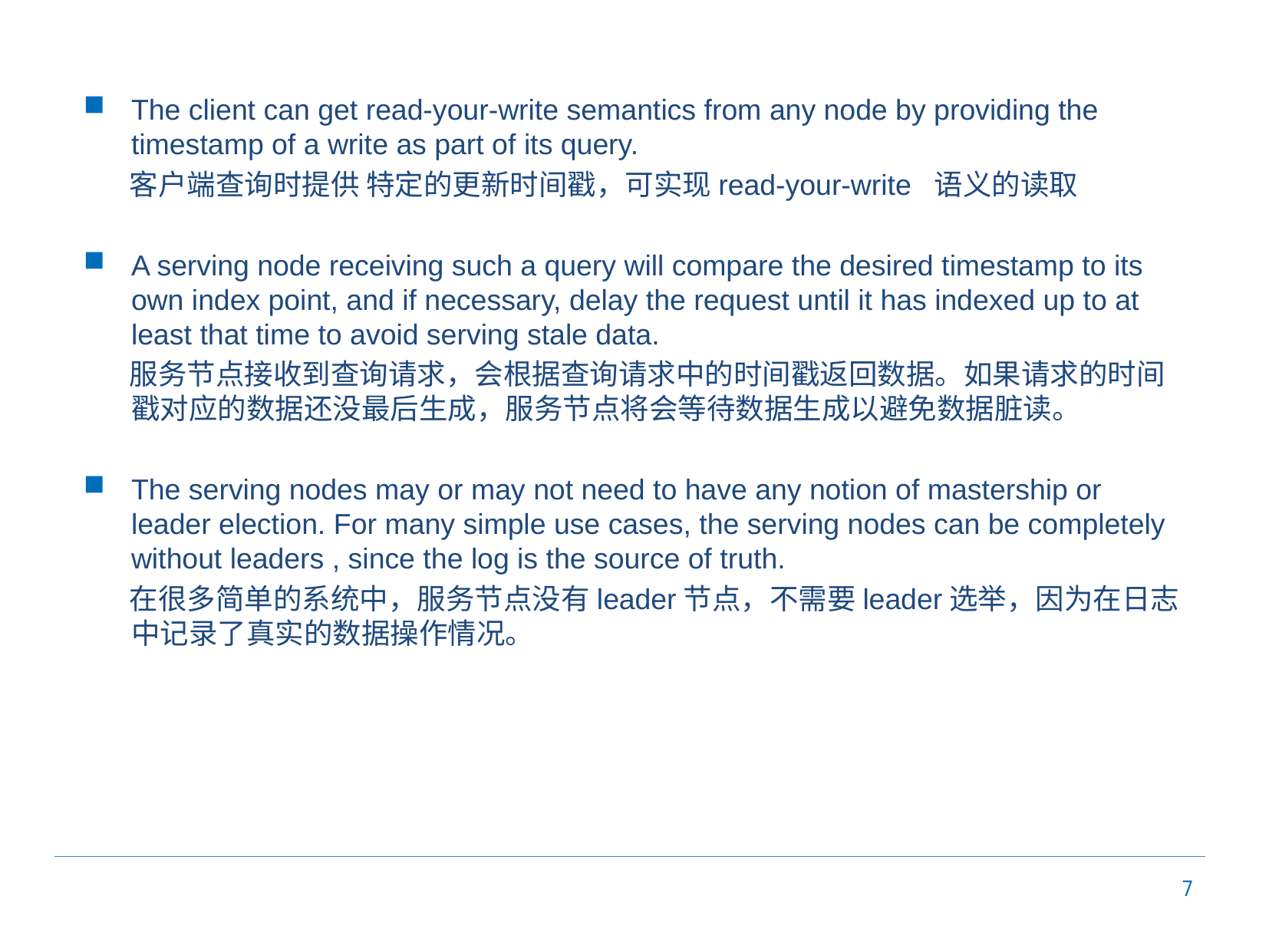

The client can get read-your-write semantics from any node by providing the timestamp of a write as part of its query.
      客户端查询时提供 特定的更新时间戳，可实现read-your-write  语义的读取

A serving node receiving such a query will compare the desired timestamp to its own index point, and if necessary, delay the request until it has indexed up to at least that time to avoid serving stale data.
      服务节点接收到查询请求，会根据查询请求中的时间戳返回数据。如果请求的时间戳对应的数据还没最后生成，服务节点将会等待数据生成以避免数据脏读。

The serving nodes may or may not need to have any notion of mastership or leader election. For many simple use cases, the serving nodes can be completely without leaders , since the log is the source of truth.
      在很多简单的系统中，服务节点没有leader节点，不需要leader选举，因为在日志中记录了真实的数据操作情况。
7